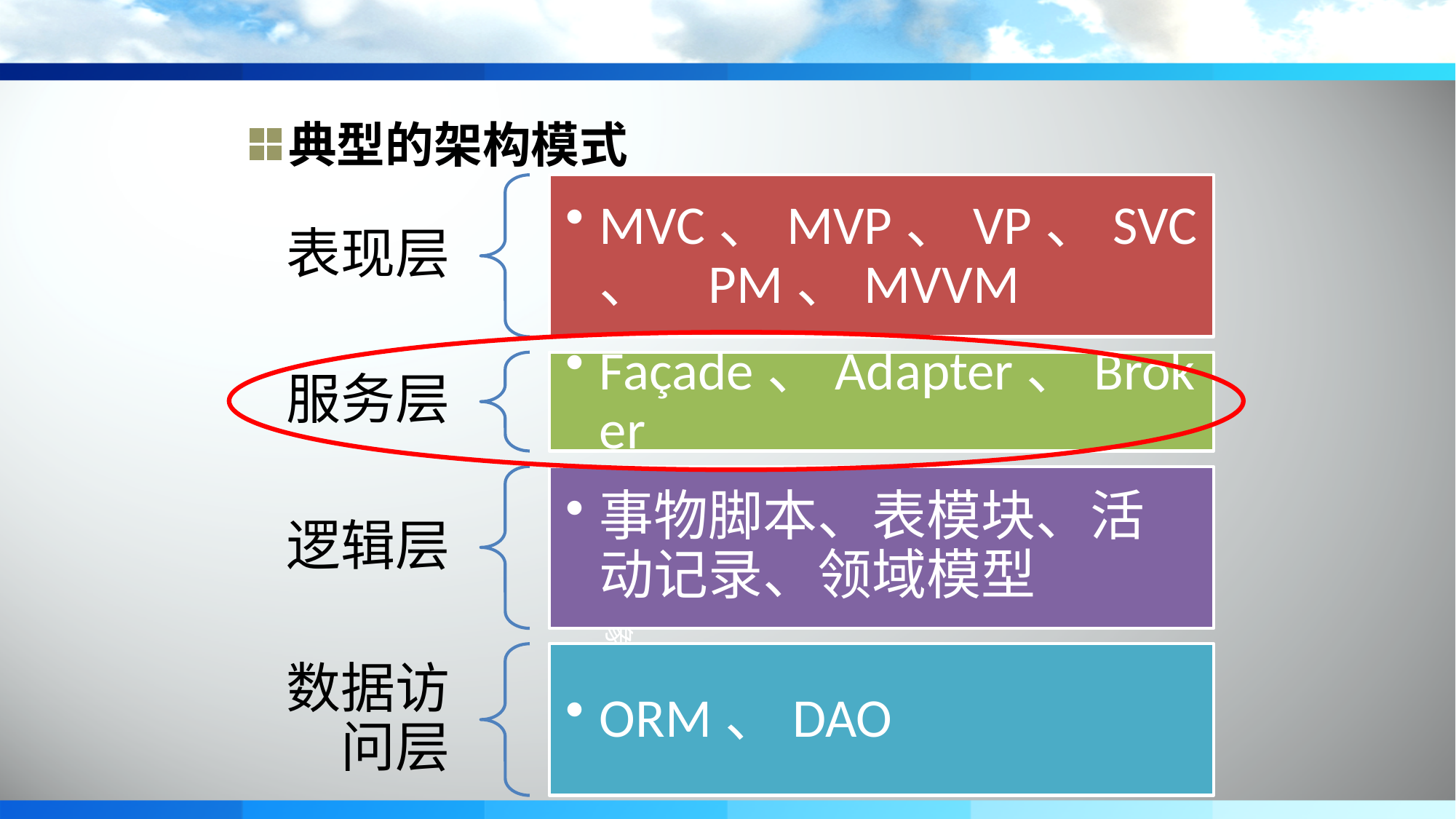

典型的架构模式
表现层
MVC、MVP、VP、SVC、	PM、MVVM
服务层
Façade、Adapter、Broker
逻辑层
事物脚本、表模块、活动记录、领域模型
数据访问层
ORM、DAO

数据传输对象
\领域模型